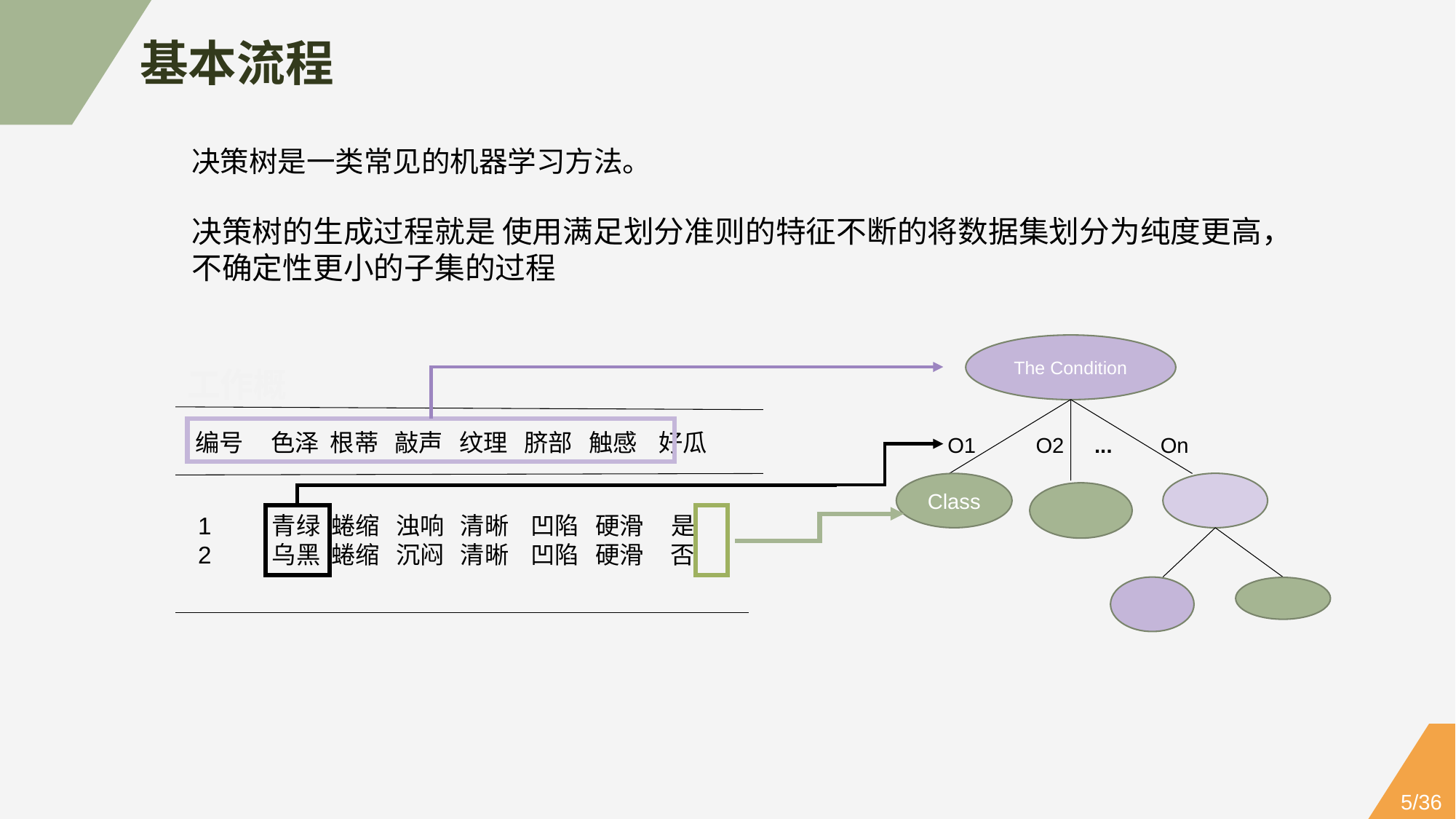

基本流程
决策树是一类常见的机器学习方法。

决策树的生成过程就是 使用满足划分准则的特征不断的将数据集划分为纯度更高，
不确定性更小的子集的过程
The Condition
工作概

编号     色泽  根蒂   敲声   纹理   脐部   触感    好瓜
O1          O2     ...        On

Class

     青绿  蜷缩   浊响   清晰    凹陷   硬滑     是
     乌黑  蜷缩   沉闷   清晰    凹陷   硬滑     否